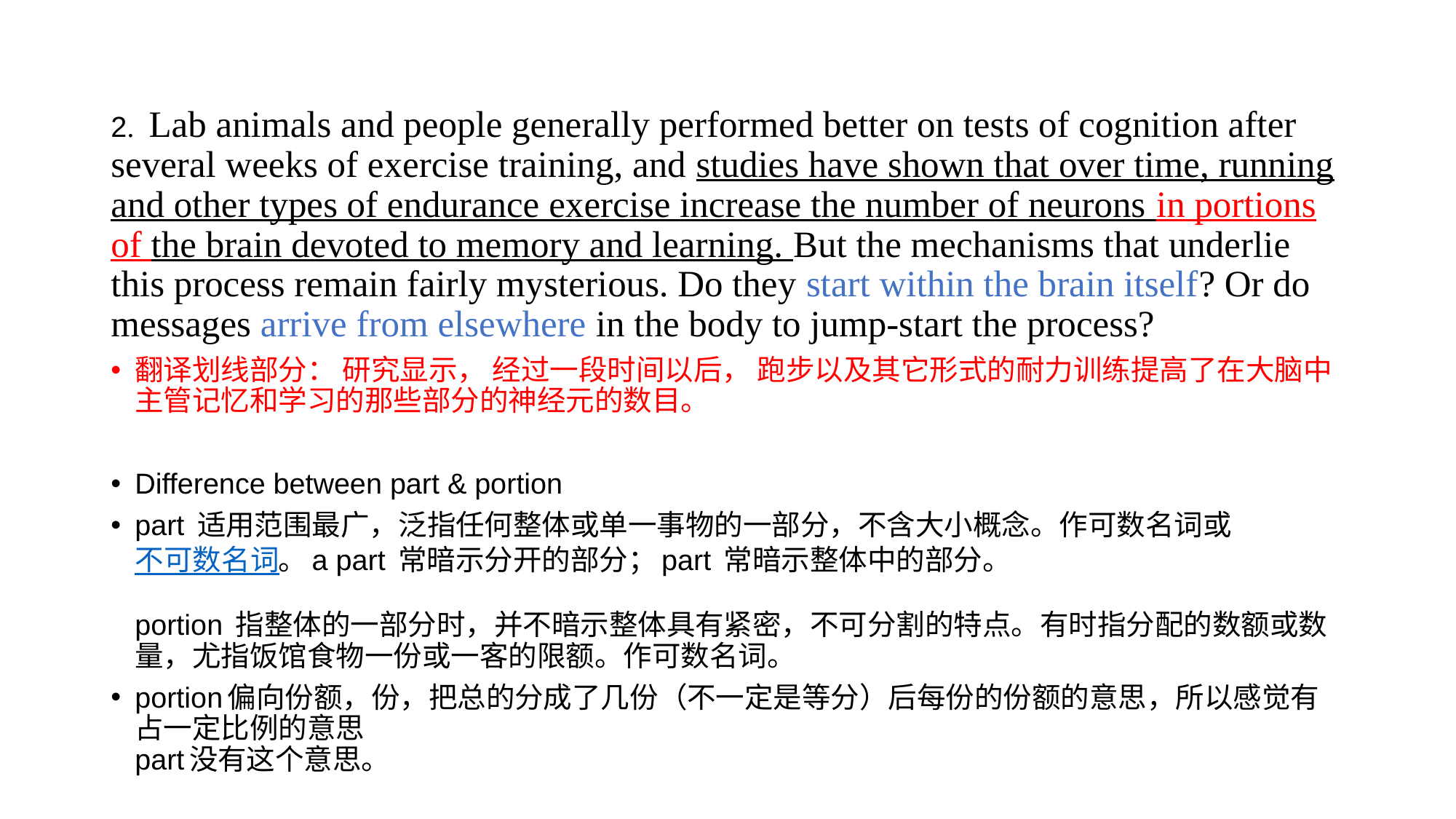

#
2.  Lab animals and people generally performed better on tests of cognition after several weeks of exercise training, and studies have shown that over time, running and other types of endurance exercise increase the number of neurons in portions of the brain devoted to memory and learning. But the mechanisms that underlie this process remain fairly mysterious. Do they start within the brain itself? Or do messages arrive from elsewhere in the body to jump-start the process?
翻译划线部分： 研究显示， 经过一段时间以后， 跑步以及其它形式的耐力训练提高了在大脑中主管记忆和学习的那些部分的神经元的数目。

Difference between part & portion
part 适用范围最广，泛指任何整体或单一事物的一部分，不含大小概念。作可数名词或不可数名词。a part 常暗示分开的部分；part 常暗示整体中的部分。
portion 指整体的一部分时，并不暗示整体具有紧密，不可分割的特点。有时指分配的数额或数量，尤指饭馆食物一份或一客的限额。作可数名词。
portion偏向份额，份，把总的分成了几份（不一定是等分）后每份的份额的意思，所以感觉有占一定比例的意思
part没有这个意思。